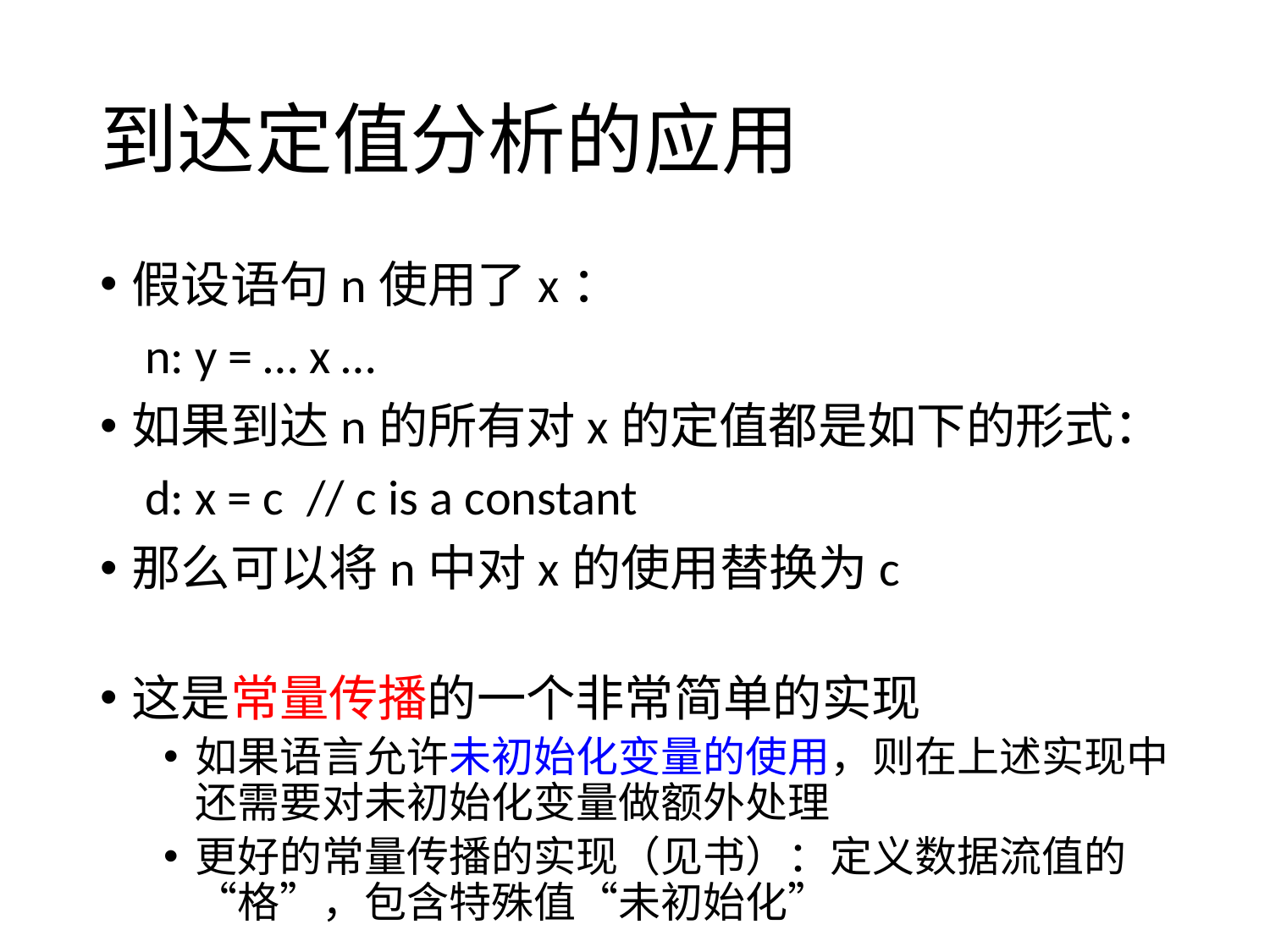

# 到达定值分析的应用
假设语句n使用了x：
    n: y = … x …
如果到达n的所有对x的定值都是如下的形式：
    d: x = c  // c is a constant
那么可以将n中对x的使用替换为c

这是常量传播的一个非常简单的实现
如果语言允许未初始化变量的使用，则在上述实现中还需要对未初始化变量做额外处理
更好的常量传播的实现（见书）：定义数据流值的“格”，包含特殊值“未初始化”